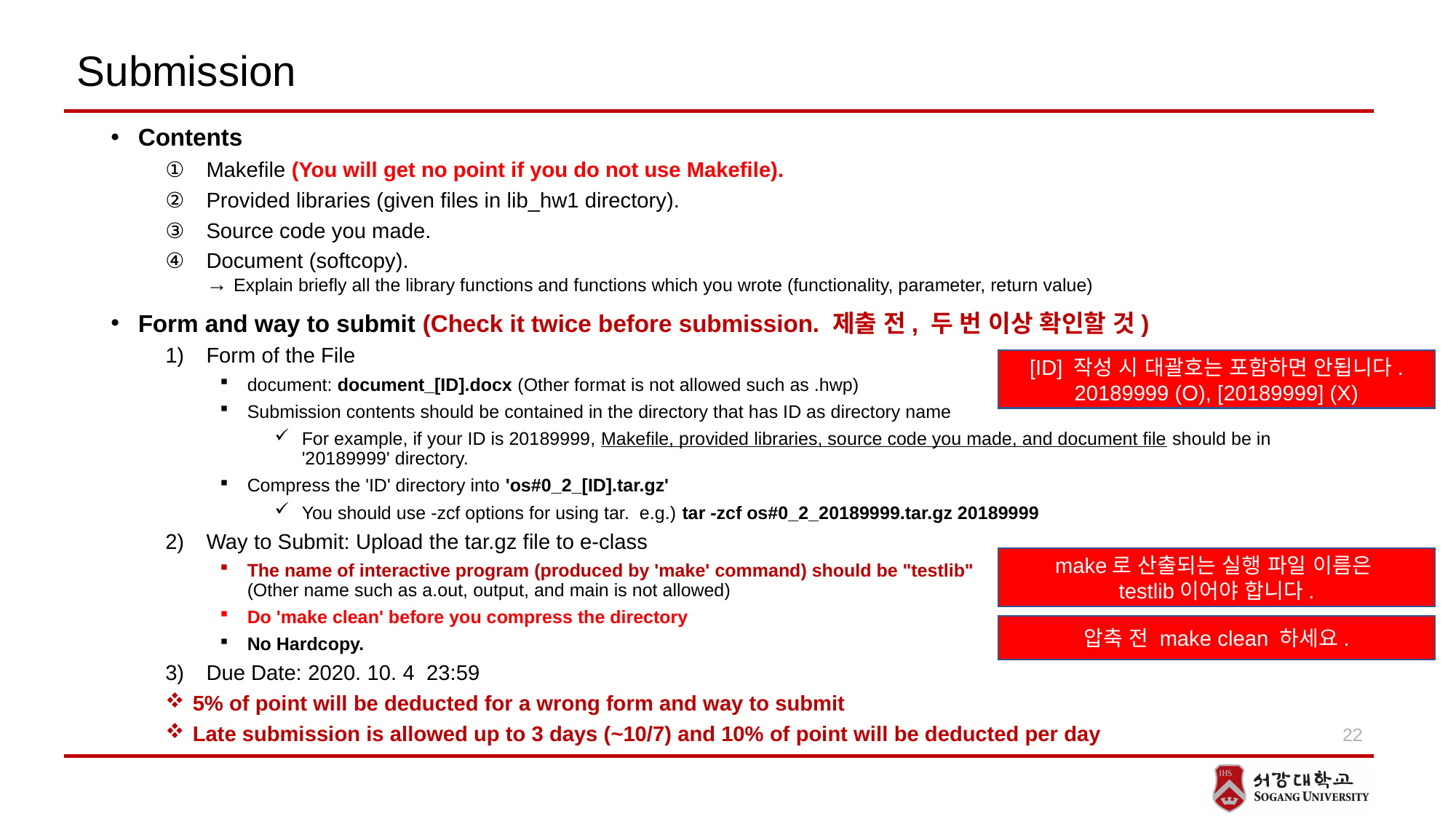

# Submission
Contents
Makefile (You will get no point if you do not use Makefile).
Provided libraries (given files in lib_hw1 directory).
Source code you made.
Document (softcopy).
→ Explain briefly all the library functions and functions which you wrote (functionality, parameter, return value)
Form and way to submit (Check it twice before submission. 제출 전, 두 번 이상 확인할 것)
Form of the File
document: document_[ID].docx (Other format is not allowed such as .hwp)
Submission contents should be contained in the directory that has ID as directory name
For example, if your ID is 20189999, Makefile, provided libraries, source code you made, and document file should be in '20189999' directory.
Compress the 'ID' directory into 'os#0_2_[ID].tar.gz'
You should use -zcf options for using tar.  e.g.) tar -zcf os#0_2_20189999.tar.gz 20189999
Way to Submit: Upload the tar.gz file to e-class
The name of interactive program (produced by 'make' command) should be "testlib"
(Other name such as a.out, output, and main is not allowed)
Do 'make clean' before you compress the directory
No Hardcopy.
Due Date: 2020. 10. 4  23:59
5% of point will be deducted for a wrong form and way to submit
Late submission is allowed up to 3 days (~10/7) and 10% of point will be deducted per day
[ID] 작성 시 대괄호는 포함하면 안됩니다.
20189999 (O), [20189999] (X)
make로 산출되는 실행 파일 이름은
testlib이어야 합니다.
압축 전 make clean 하세요.
22